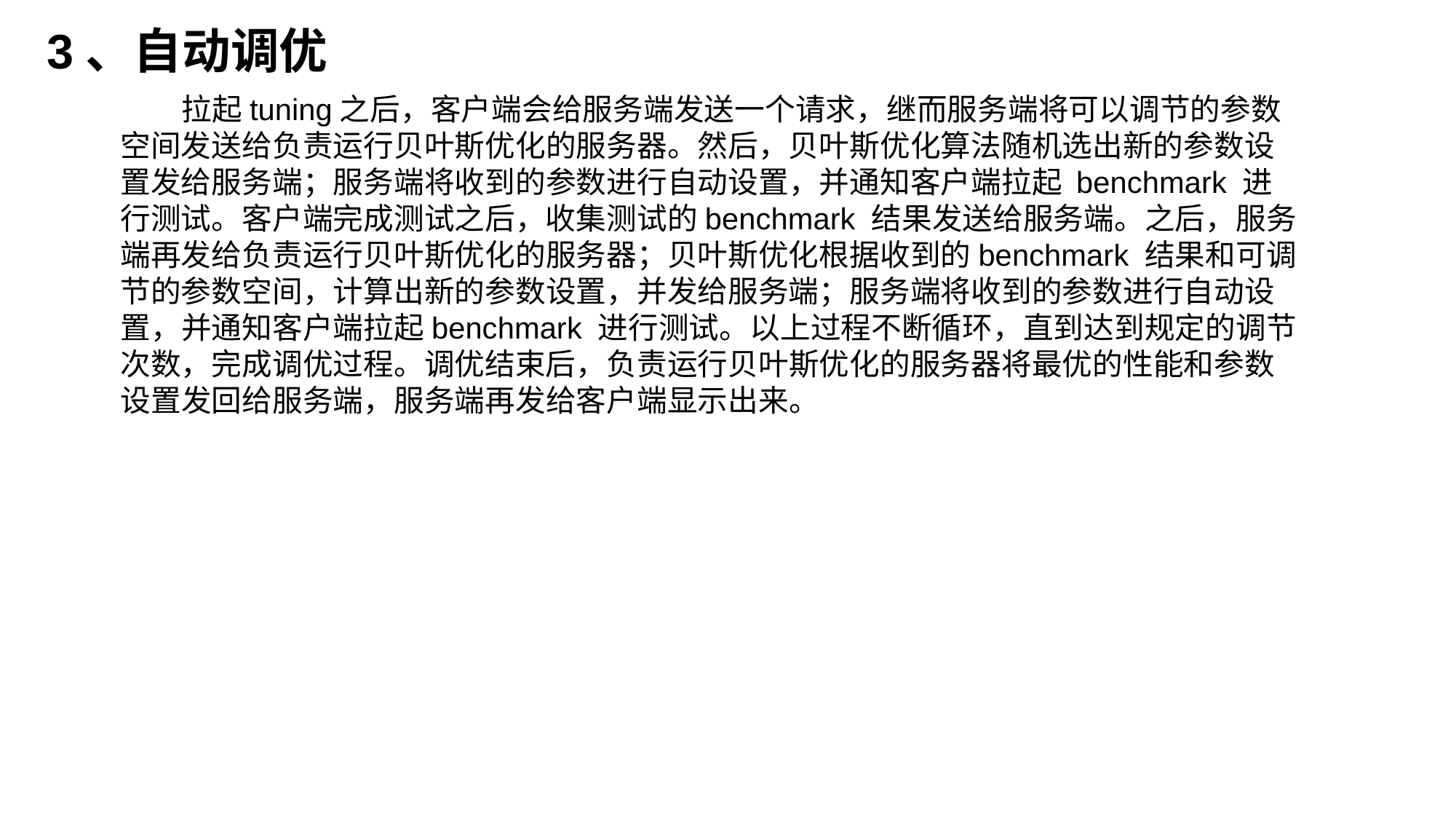

3、自动调优
        拉起tuning之后，客户端会给服务端发送一个请求，继而服务端将可以调节的参数空间发送给负责运行贝叶斯优化的服务器。然后，贝叶斯优化算法随机选出新的参数设置发给服务端；服务端将收到的参数进行自动设置，并通知客户端拉起 benchmark 进行测试。客户端完成测试之后，收集测试的benchmark 结果发送给服务端。之后，服务端再发给负责运行贝叶斯优化的服务器；贝叶斯优化根据收到的benchmark 结果和可调节的参数空间，计算出新的参数设置，并发给服务端；服务端将收到的参数进行自动设置，并通知客户端拉起benchmark 进行测试。以上过程不断循环，直到达到规定的调节次数，完成调优过程。调优结束后，负责运行贝叶斯优化的服务器将最优的性能和参数设置发回给服务端，服务端再发给客户端显示出来。